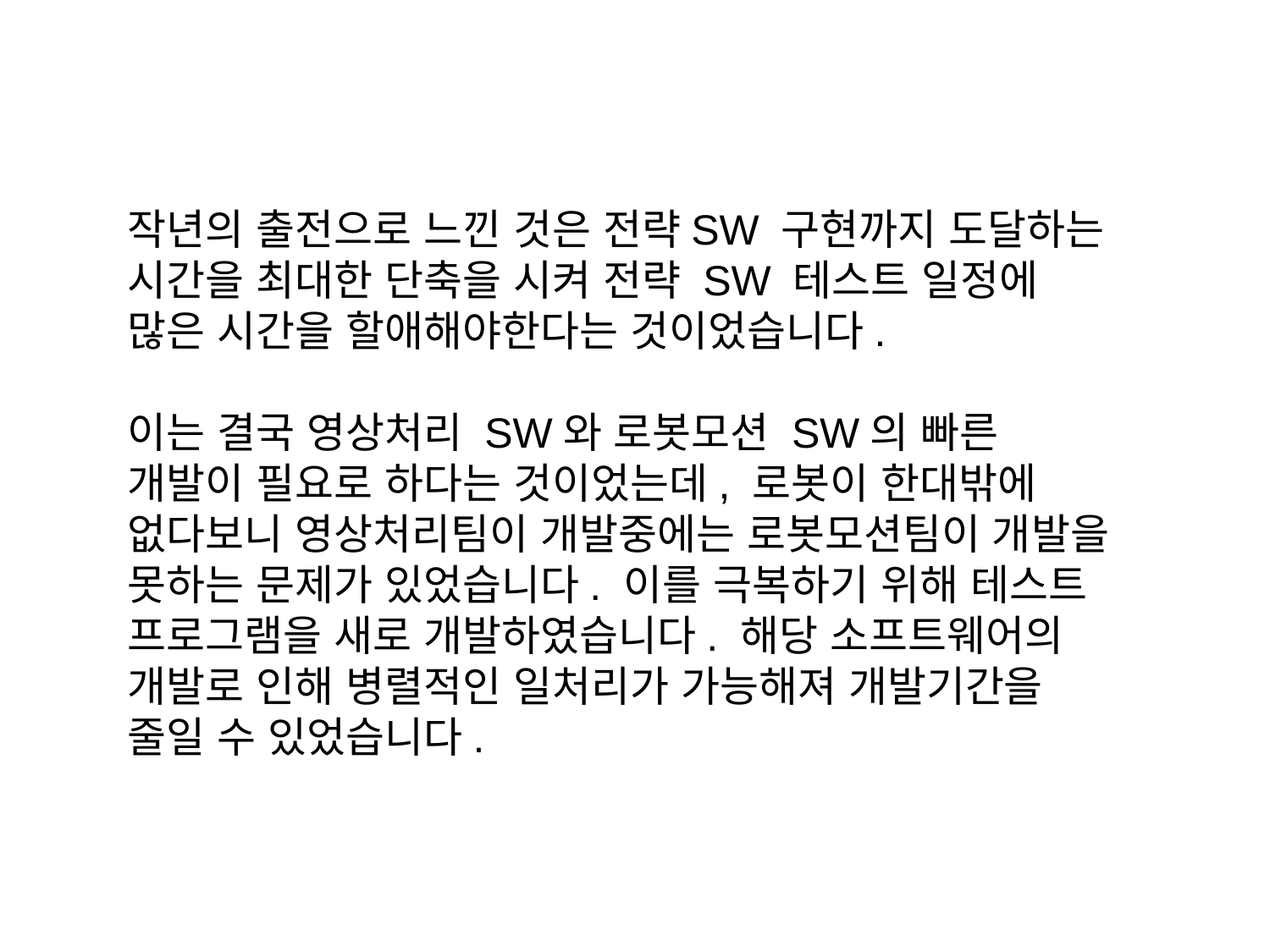

작년의 출전으로 느낀 것은 전략SW 구현까지 도달하는 시간을 최대한 단축을 시켜 전략 SW 테스트 일정에 많은 시간을 할애해야한다는 것이었습니다.

이는 결국 영상처리 SW와 로봇모션 SW의 빠른 개발이 필요로 하다는 것이었는데, 로봇이 한대밖에 없다보니 영상처리팀이 개발중에는 로봇모션팀이 개발을 못하는 문제가 있었습니다. 이를 극복하기 위해 테스트 프로그램을 새로 개발하였습니다. 해당 소프트웨어의 개발로 인해 병렬적인 일처리가 가능해져 개발기간을 줄일 수 있었습니다.